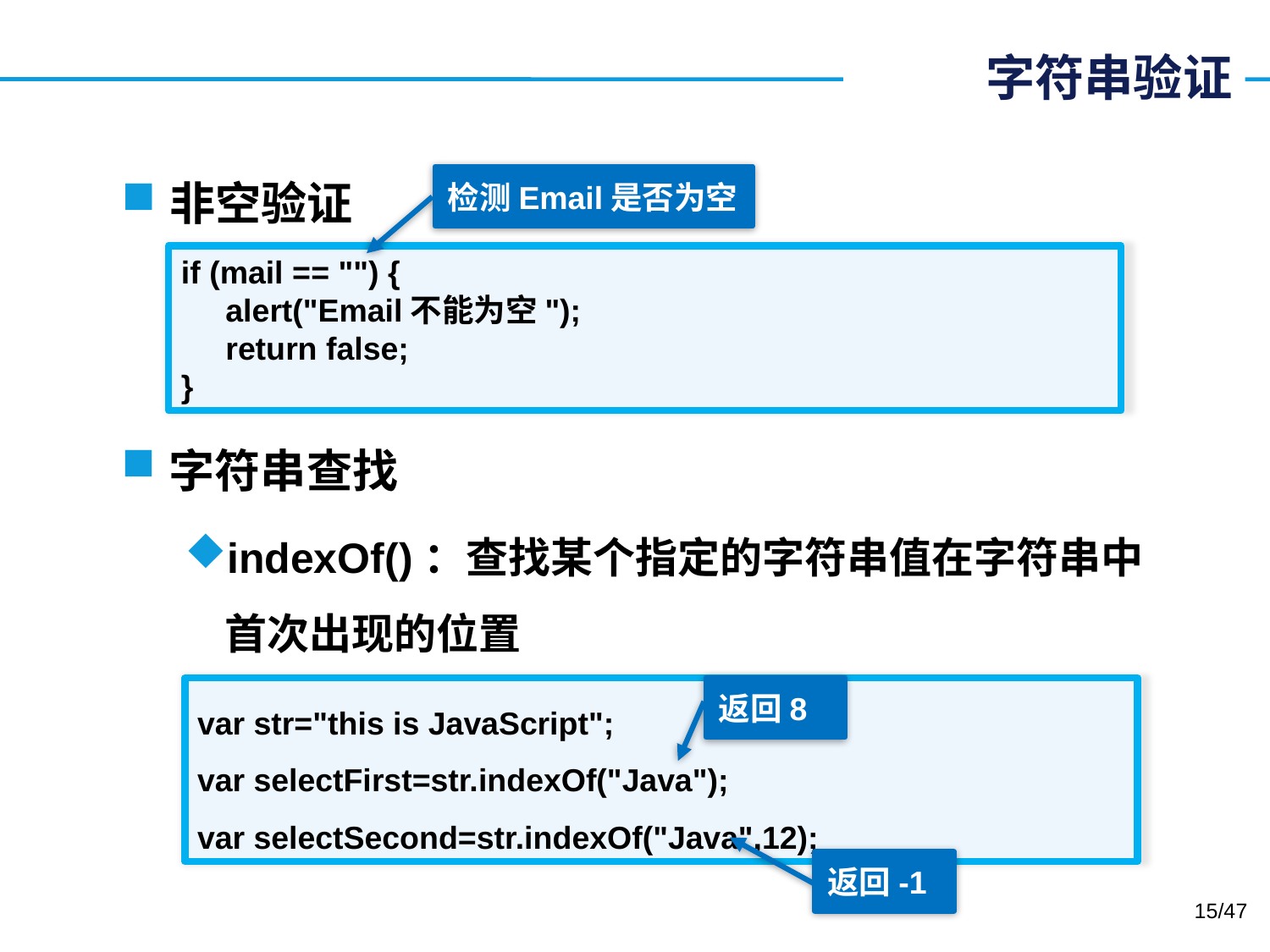

# 字符串验证
检测Email是否为空
非空验证
if (mail == "") {
     alert("Email不能为空");
     return false;
}
字符串查找
indexOf()：查找某个指定的字符串值在字符串中首次出现的位置
var str="this is JavaScript";
var selectFirst=str.indexOf("Java");
var selectSecond=str.indexOf("Java",12);
返回8
返回-1
15/47